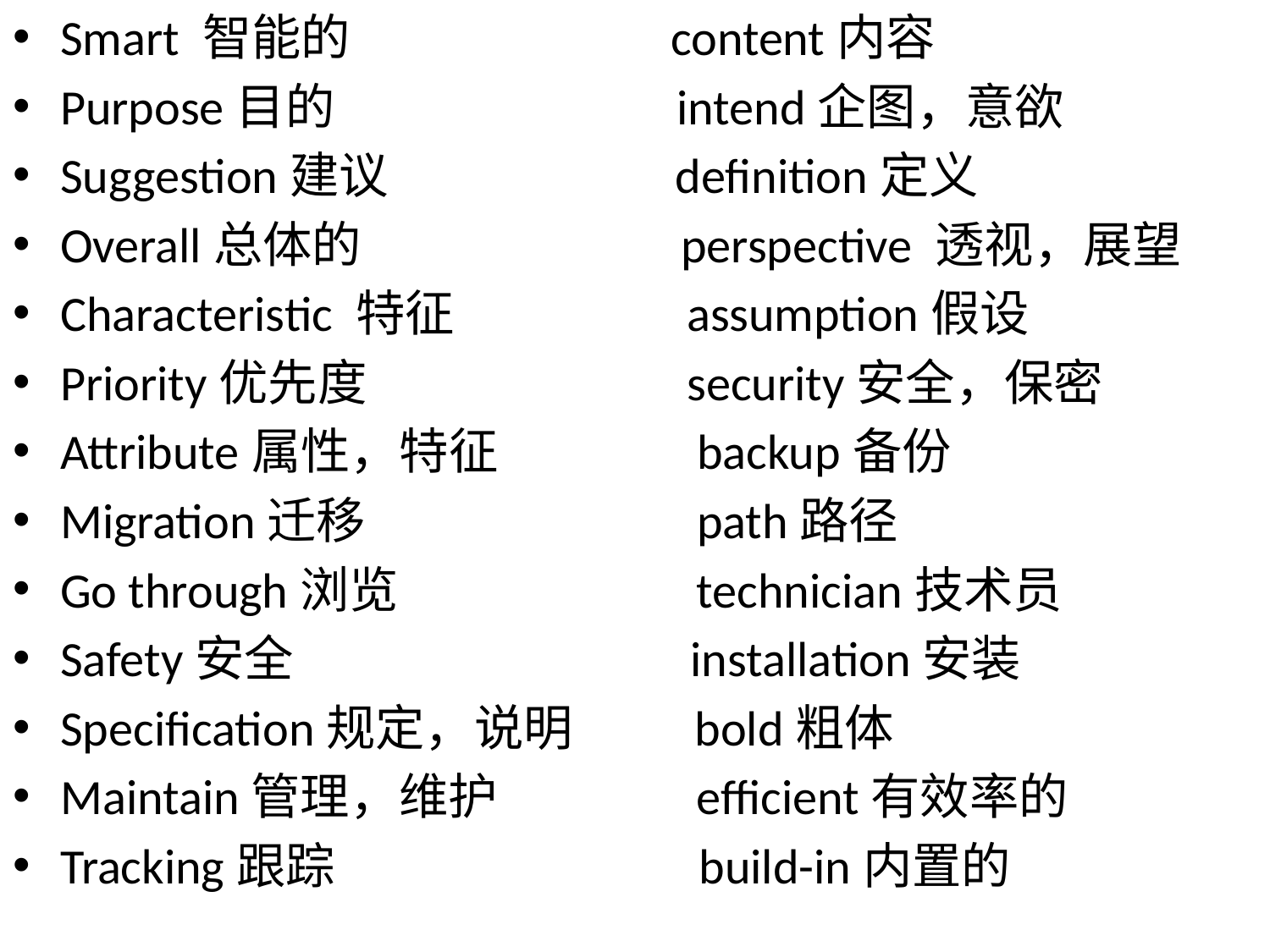

Smart 智能的                            content内容
Purpose目的                              intend企图，意欲
Suggestion建议                         definition定义
Overall总体的                            perspective 透视，展望
Characteristic 特征                    assumption假设
Priority优先度                            security安全，保密
Attribute属性，特征                 backup备份
Migration迁移                             path路径
Go through浏览                          technician技术员
Safety安全                                   installation安装
Specification规定，说明          bold粗体
Maintain管理，维护                 efficient有效率的
Tracking跟踪                                build-in内置的